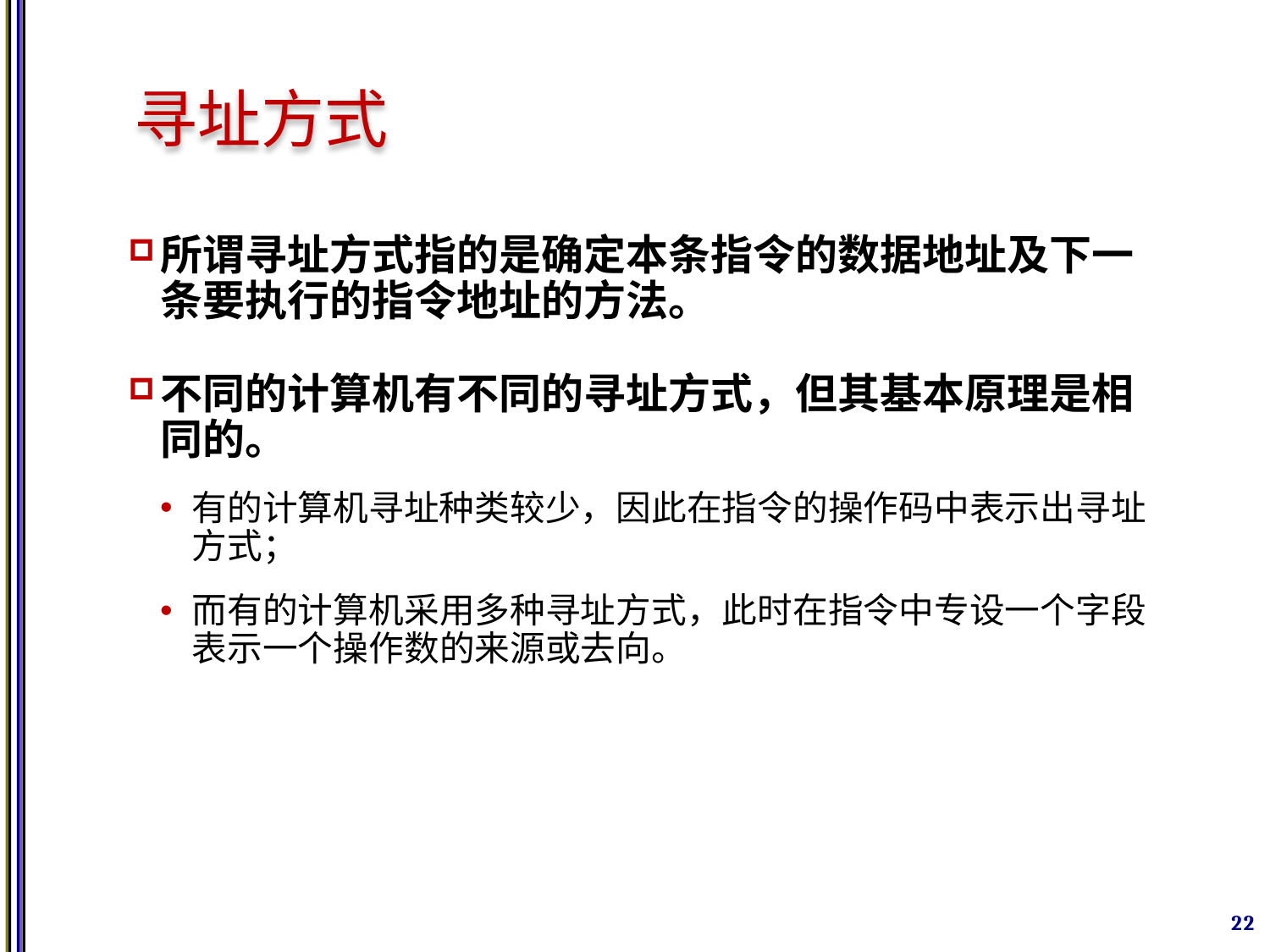

# 寻址方式
所谓寻址方式指的是确定本条指令的数据地址及下一条要执行的指令地址的方法。
不同的计算机有不同的寻址方式，但其基本原理是相同的。
有的计算机寻址种类较少，因此在指令的操作码中表示出寻址方式；
而有的计算机采用多种寻址方式，此时在指令中专设一个字段表示一个操作数的来源或去向。
22